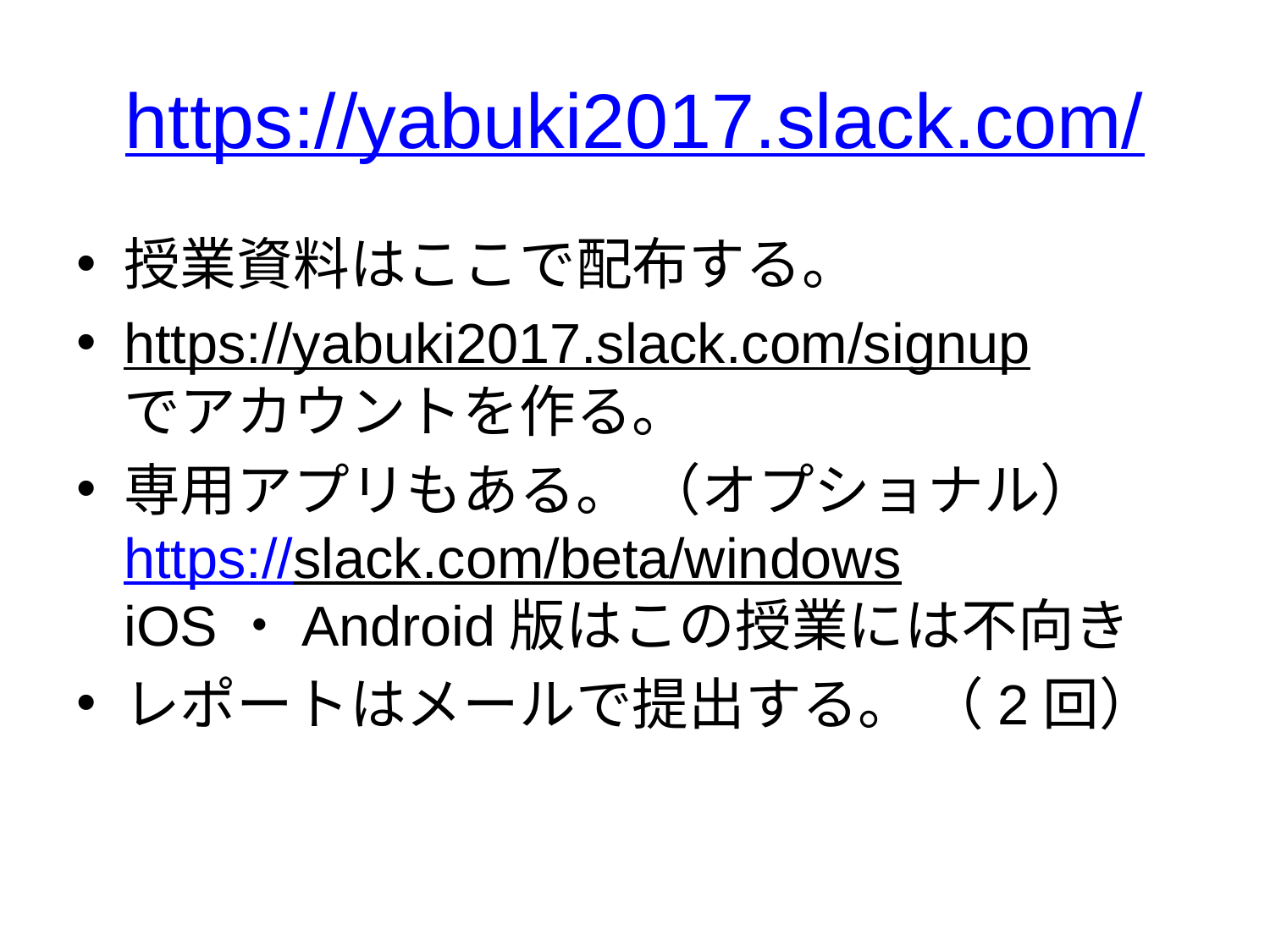

# https://yabuki2017.slack.com/
授業資料はここで配布する。
https://yabuki2017.slack.com/signup
でアカウントを作る。
専用アプリもある。 （オプショナル）
https://slack.com/beta/windows
iOS・Android版はこの授業には不向き
レポートはメールで提出する。 （2回）